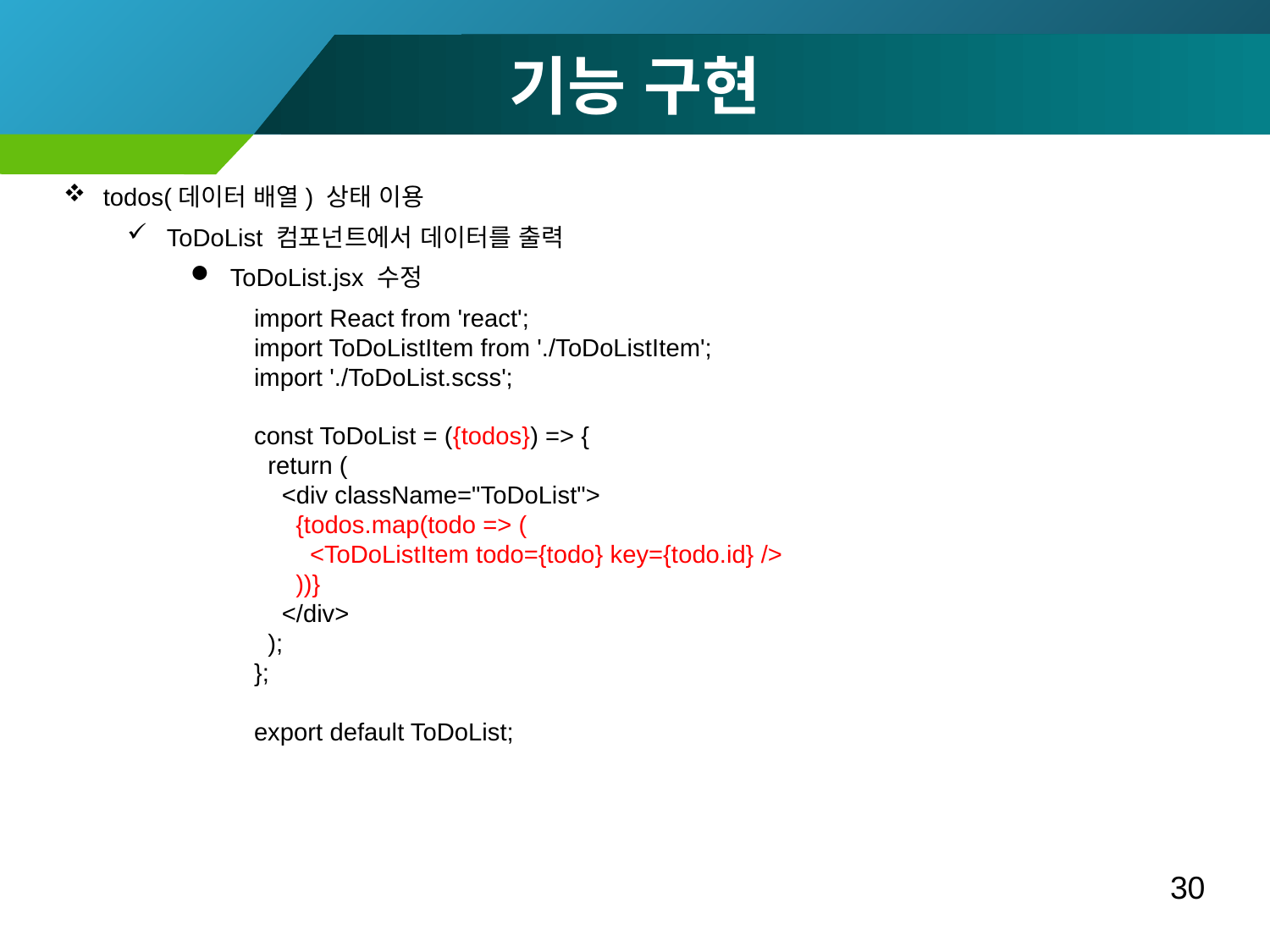

기능 구현
todos(데이터 배열) 상태 이용
ToDoList 컴포넌트에서 데이터를 출력
ToDoList.jsx 수정
import React from 'react';
import ToDoListItem from './ToDoListItem';
import './ToDoList.scss';

const ToDoList = ({todos}) => {
  return (
    <div className="ToDoList">
      {todos.map(todo => (
        <ToDoListItem todo={todo} key={todo.id} />
      ))}
    </div>
  );
};

export default ToDoList;

30